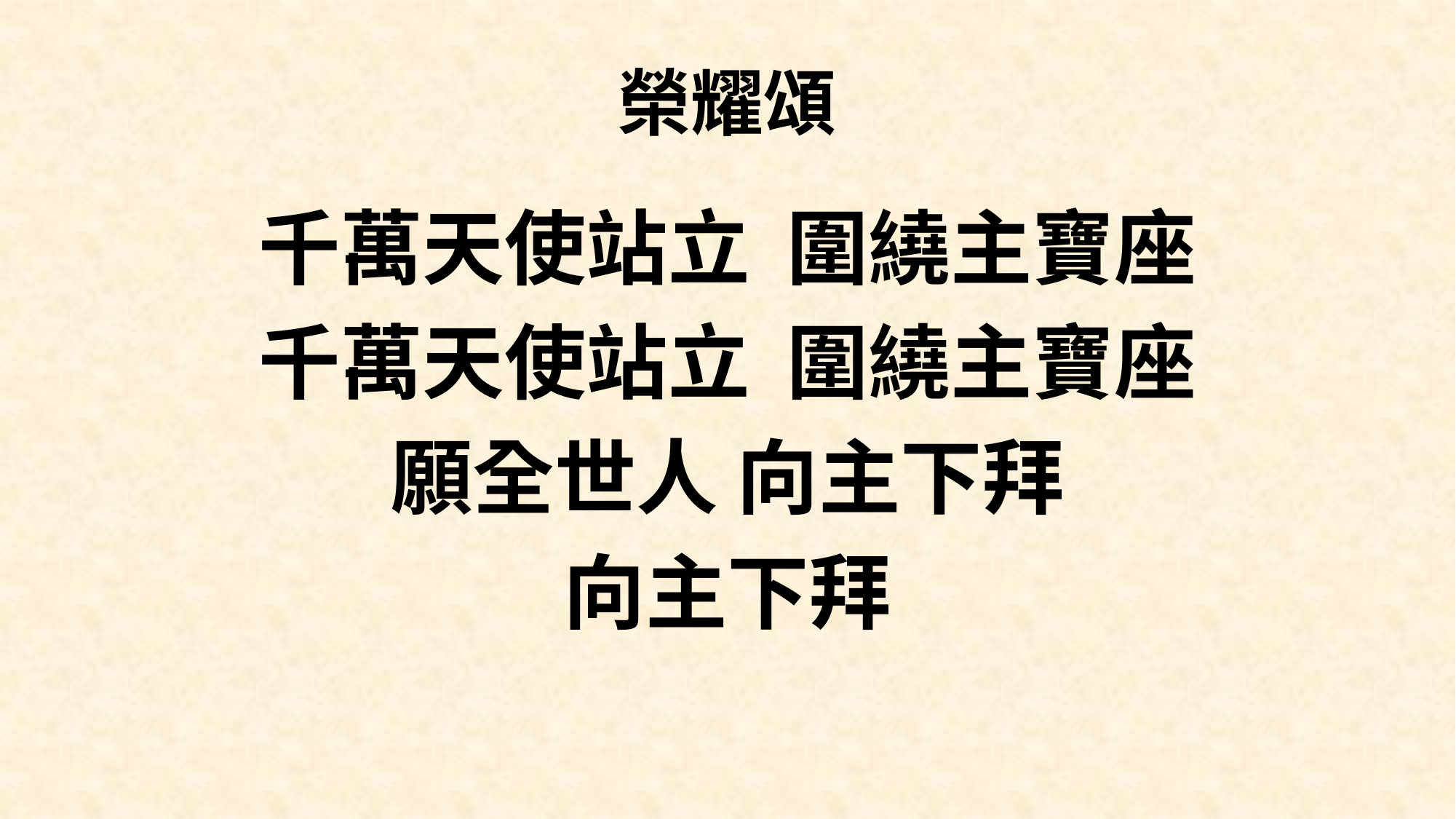

# 榮耀頌
千萬天使站立  圍繞主寶座
千萬天使站立  圍繞主寶座
願全世人 向主下拜
向主下拜